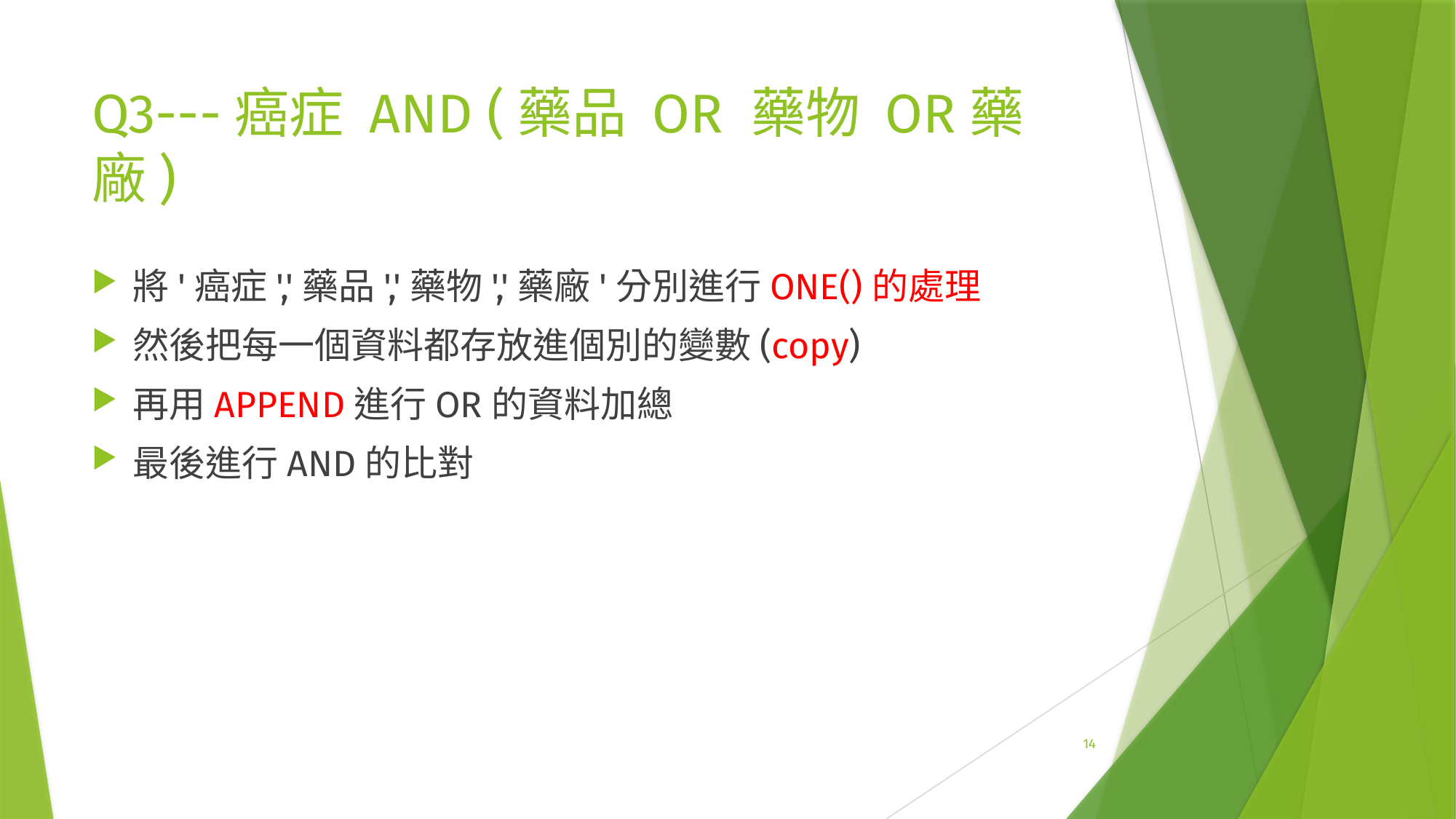

# Q3---癌症 AND (藥品 OR 藥物 OR藥廠)
將'癌症','藥品','藥物','藥廠'分別進行ONE()的處理
然後把每一個資料都存放進個別的變數(copy)
再用APPEND進行OR的資料加總
最後進行AND的比對

14